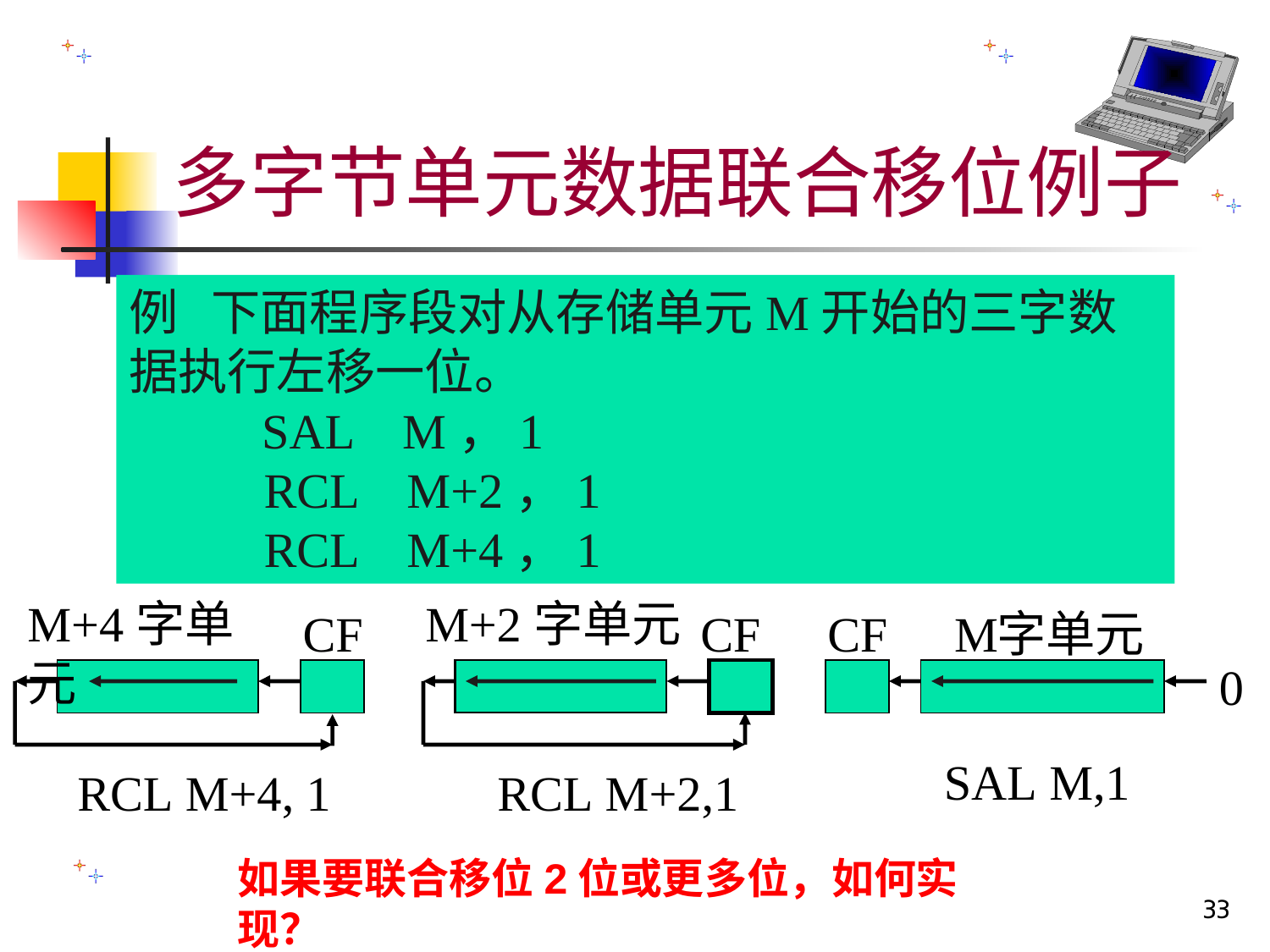

# 多字节单元数据联合移位例子
例   下面程序段对从存储单元M开始的三字数据执行左移一位。
           SAL    M，1
           RCL    M+2，1
           RCL    M+4，1
M+4字单元
CF

RCL M+4, 1
M+2字单元
CF

RCL M+2,1
CF
M
字单元
0

SAL M,1
如果要联合移位2位或更多位，如何实现？
33